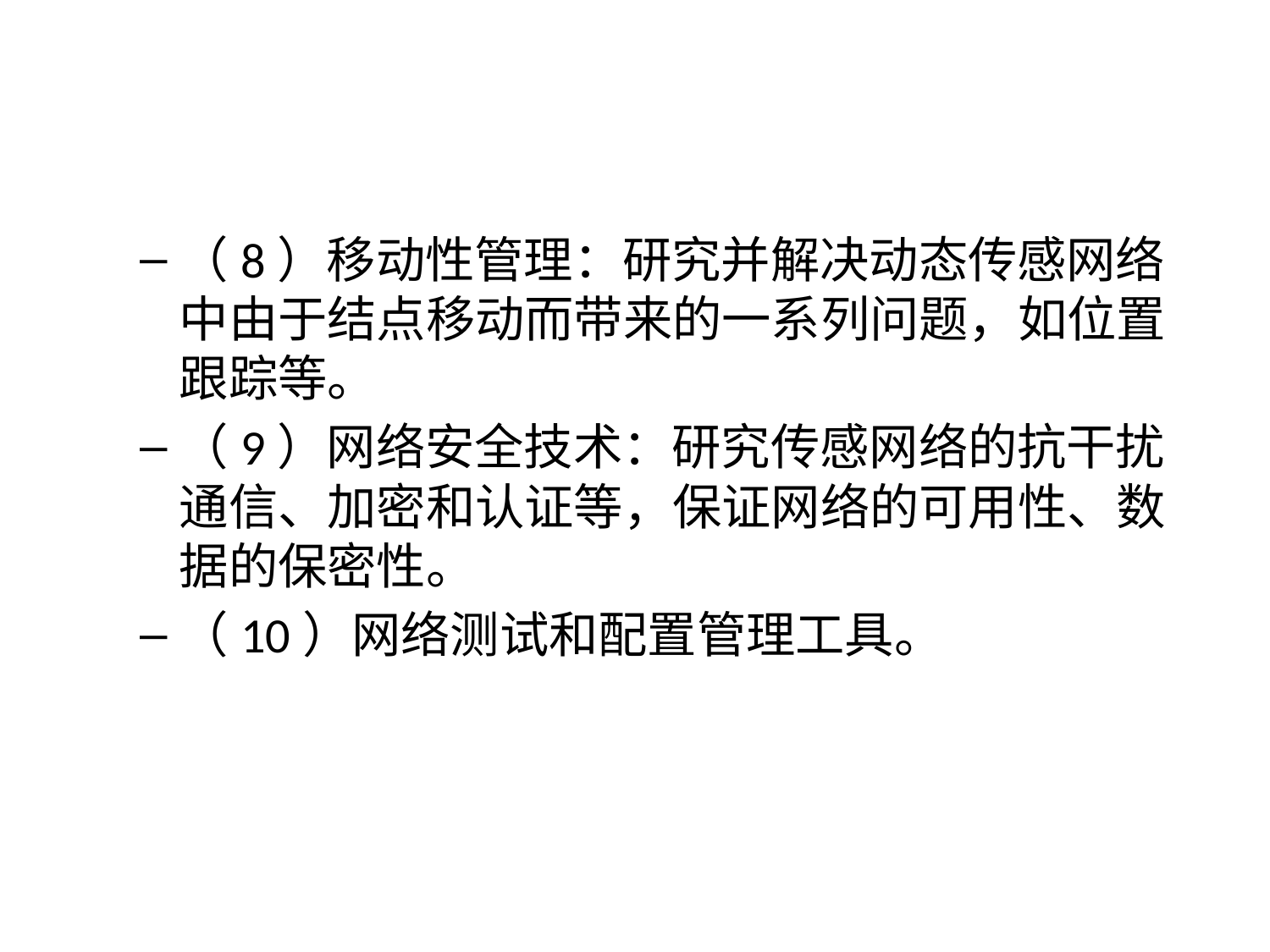

（8）移动性管理：研究并解决动态传感网络中由于结点移动而带来的一系列问题，如位置跟踪等。
（9）网络安全技术：研究传感网络的抗干扰通信、加密和认证等，保证网络的可用性、数据的保密性。
（10）网络测试和配置管理工具。